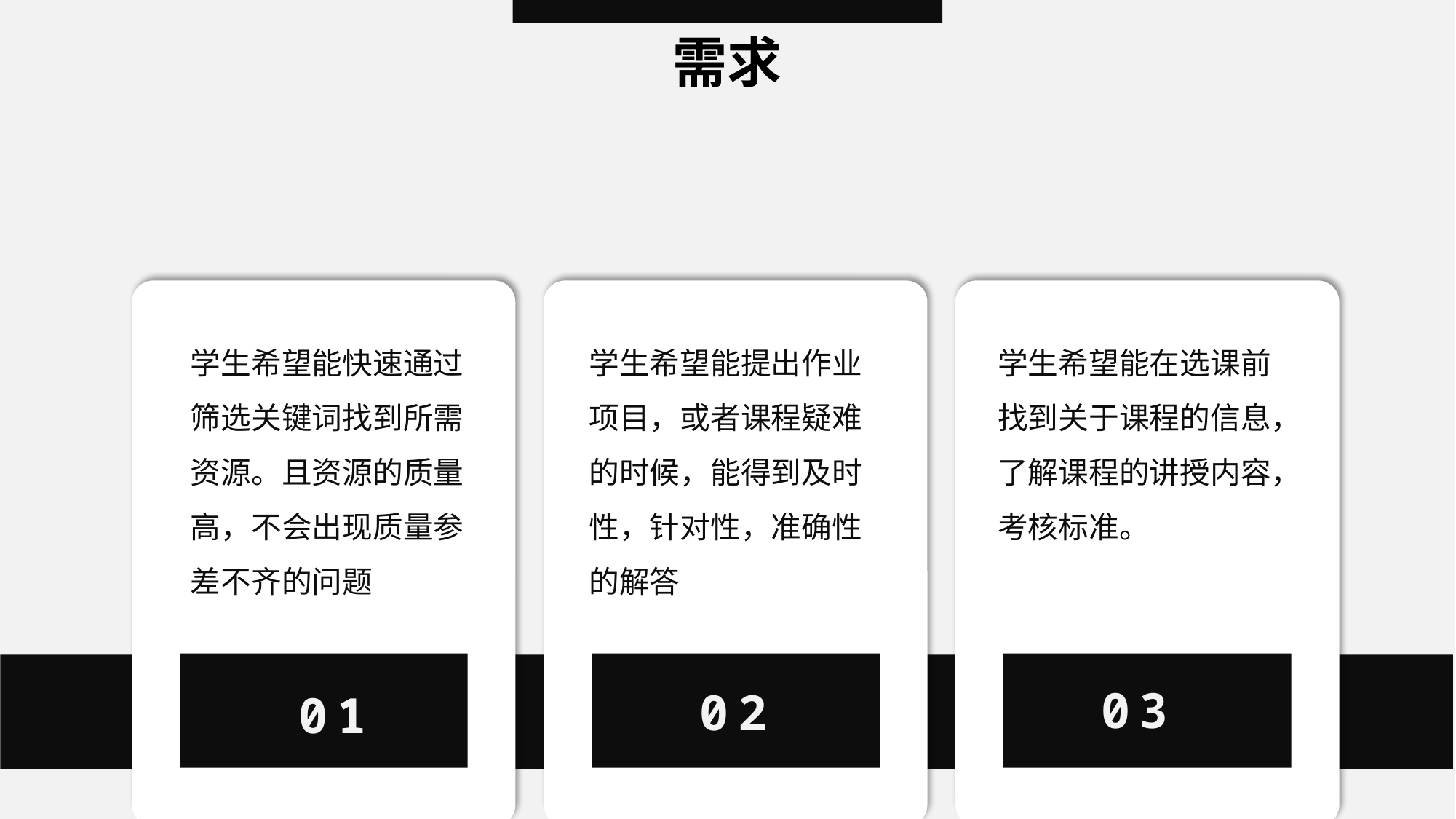

需求

学生希望能快速通过筛选关键词找到所需资源。且资源的质量高，不会出现质量参差不齐的问题
学生希望能提出作业项目，或者课程疑难的时候，能得到及时性，针对性，准确性的解答
学生希望能在选课前找到关于课程的信息，了解课程的讲授内容，考核标准。

03
02
01